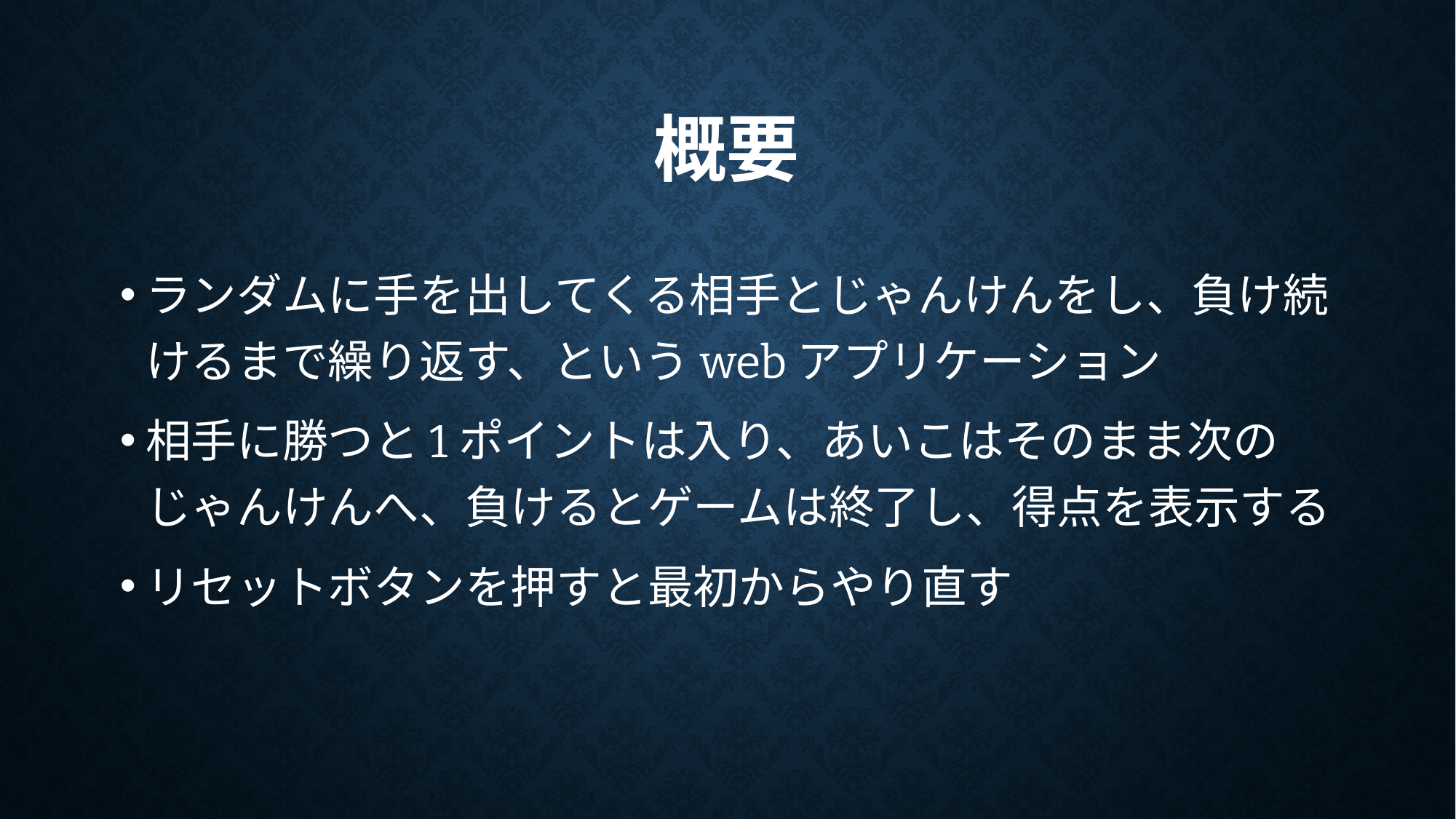

# 概要
ランダムに手を出してくる相手とじゃんけんをし、負け続けるまで繰り返す、というwebアプリケーション
相手に勝つと1ポイントは入り、あいこはそのまま次のじゃんけんへ、負けるとゲームは終了し、得点を表示する
リセットボタンを押すと最初からやり直す